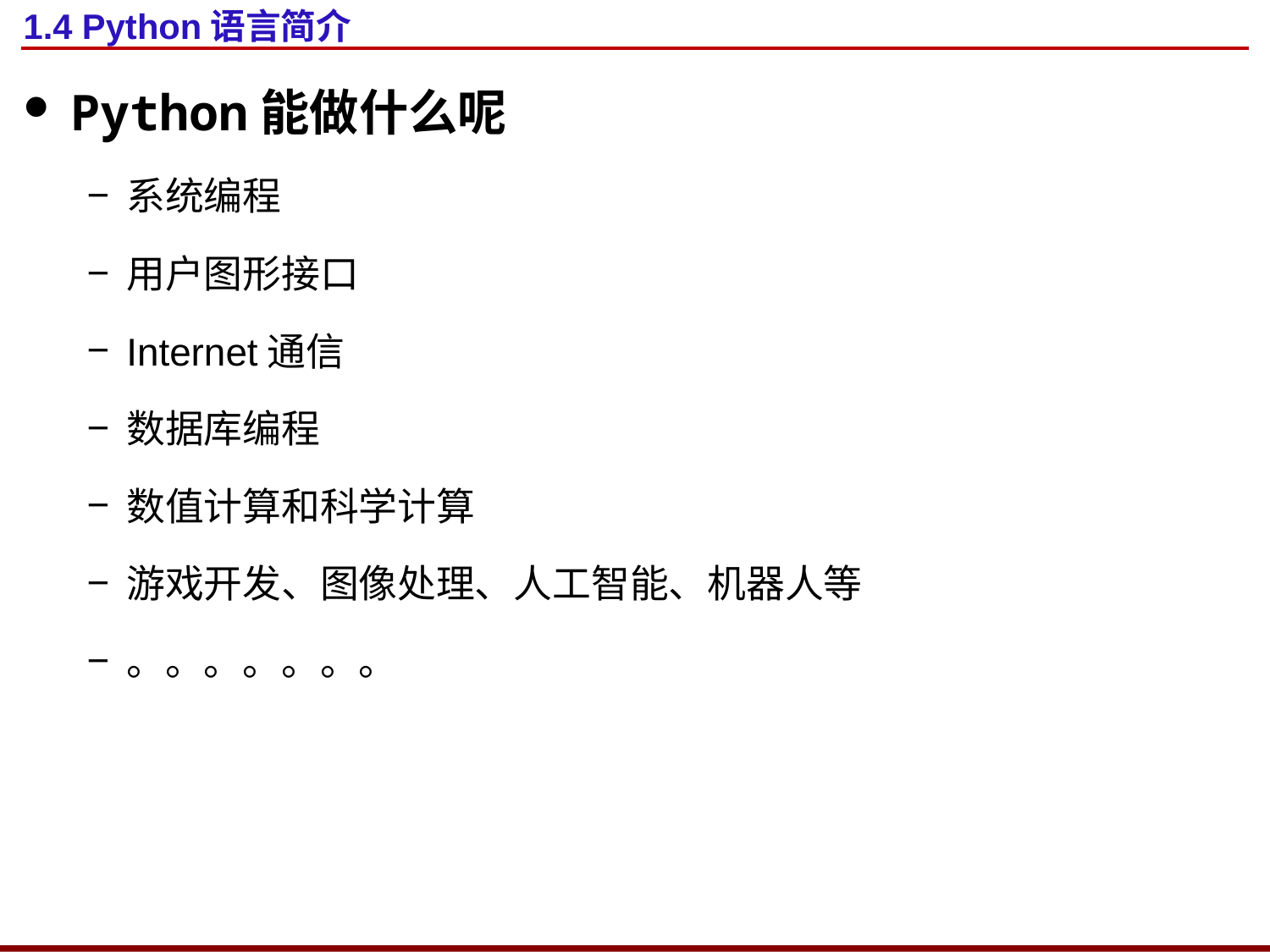

# 1.4 Python语言简介
Python能做什么呢？
系统编程
用户图形接口
Internet通信
数据库编程
数值计算和科学计算
游戏开发、图像处理、人工智能、机器人等
。。。。。。。